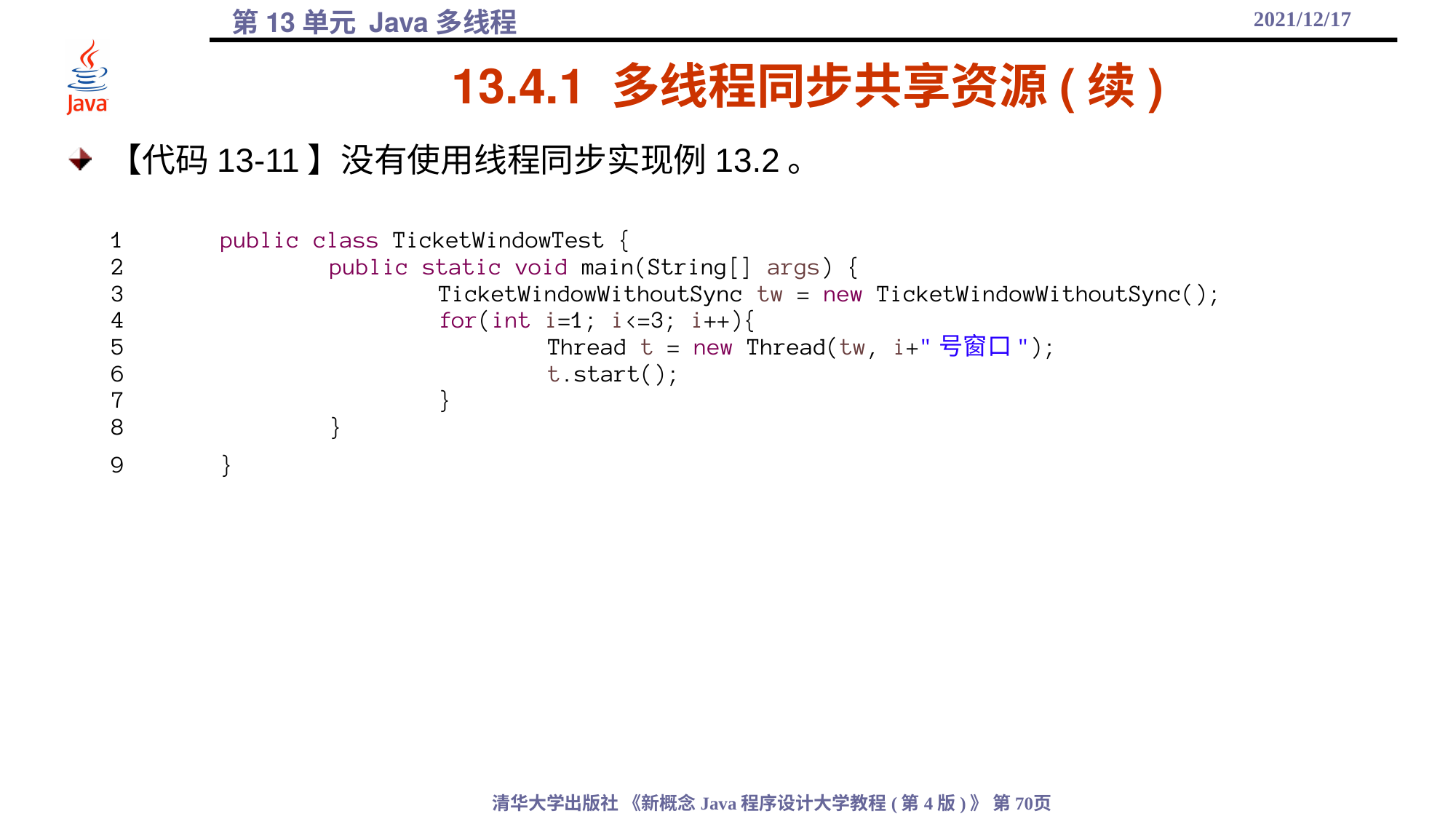

2021/12/17
# 13.4.1 多线程同步共享资源(续)
【代码13-11】没有使用线程同步实现例13.2。

1	public class TicketWindowTest {
2		public static void main(String[] args) {
3			TicketWindowWithoutSync tw = new TicketWindowWithoutSync();
4			for(int i=1; i<=3; i++){
5				Thread t = new Thread(tw, i+"号窗口");
6				t.start();
7			}
8		}
9	}